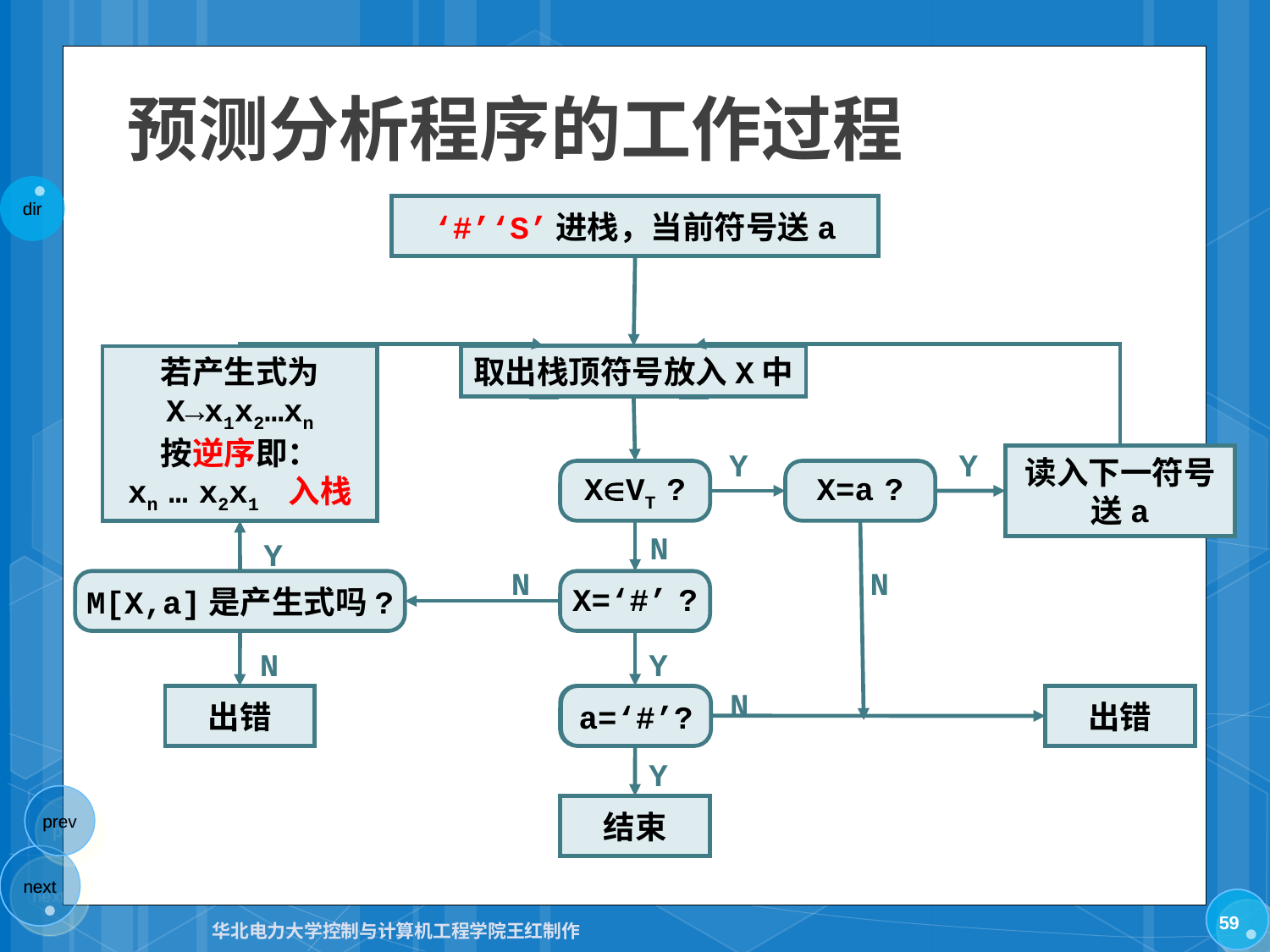

# 预测分析程序的工作过程
‘#’‘S’进栈，当前符号送a
若产生式为
X→x1x2…xn
按逆序即：
xn … x2x1  入栈
取出栈顶符号放入X中

读入下一符号送a
X∈VT ?
X=a ?
M[X,a]是产生式吗?
X=‘#’ ?
X=a ?
出错
a=‘#’?
出错
结束
Y
Y
N
Y
N
N
N
Y
N

Y
59
华北电力大学控制与计算机工程学院王红制作